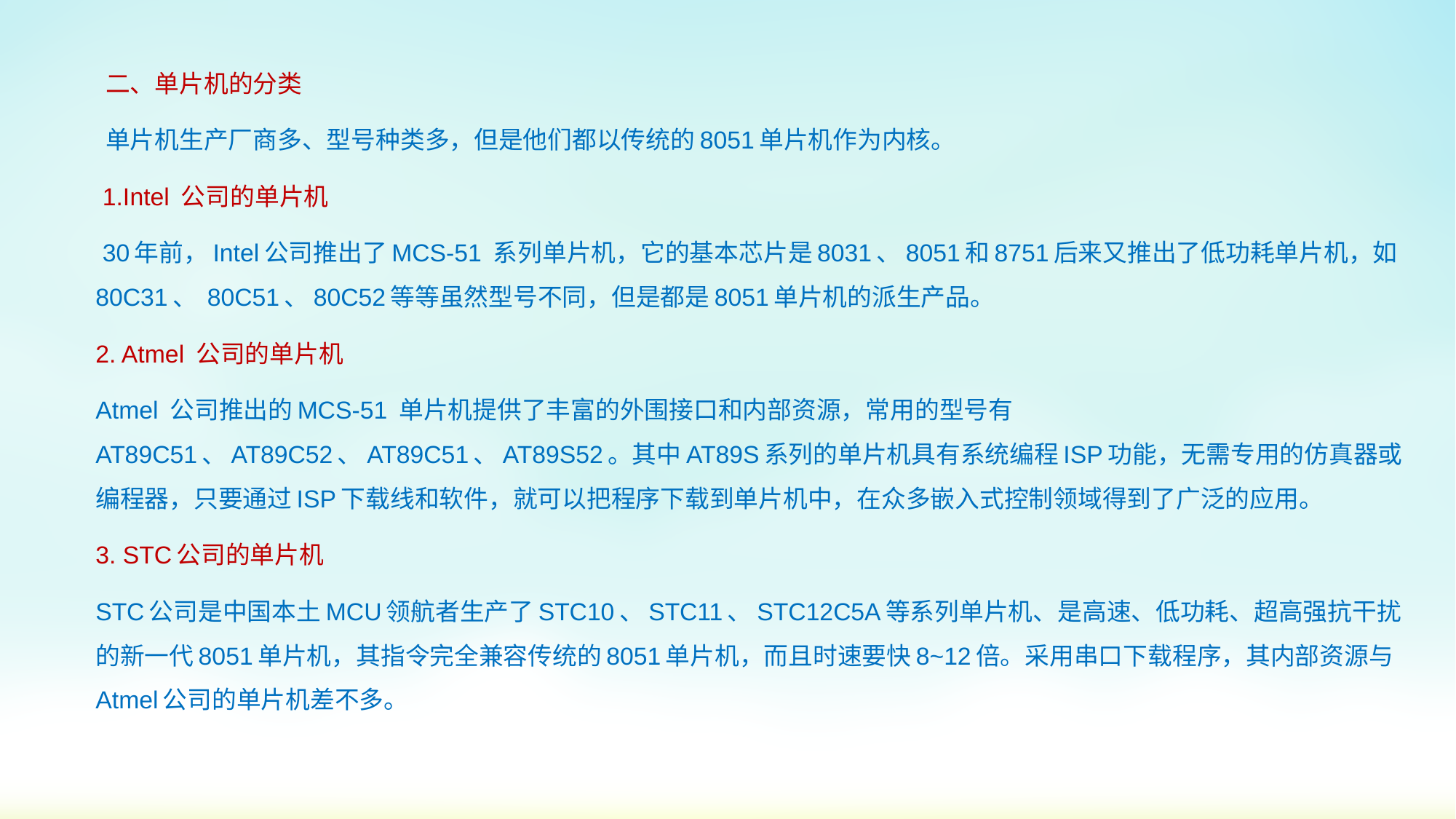

二、单片机的分类
 单片机生产厂商多、型号种类多，但是他们都以传统的8051单片机作为内核。
 1.Intel 公司的单片机
 30年前，Intel公司推出了MCS-51 系列单片机，它的基本芯片是8031、8051和8751后来又推出了低功耗单片机，如80C31、 80C51、80C52等等虽然型号不同，但是都是8051单片机的派生产品。
2. Atmel 公司的单片机
Atmel 公司推出的MCS-51 单片机提供了丰富的外围接口和内部资源，常用的型号有AT89C51、AT89C52、AT89C51、AT89S52。其中AT89S系列的单片机具有系统编程ISP功能，无需专用的仿真器或编程器，只要通过ISP下载线和软件，就可以把程序下载到单片机中，在众多嵌入式控制领域得到了广泛的应用。
3. STC公司的单片机
STC公司是中国本土MCU领航者生产了STC10、STC11、STC12C5A等系列单片机、是高速、低功耗、超高强抗干扰的新一代8051单片机，其指令完全兼容传统的8051单片机，而且时速要快8~12倍。采用串口下载程序，其内部资源与Atmel公司的单片机差不多。